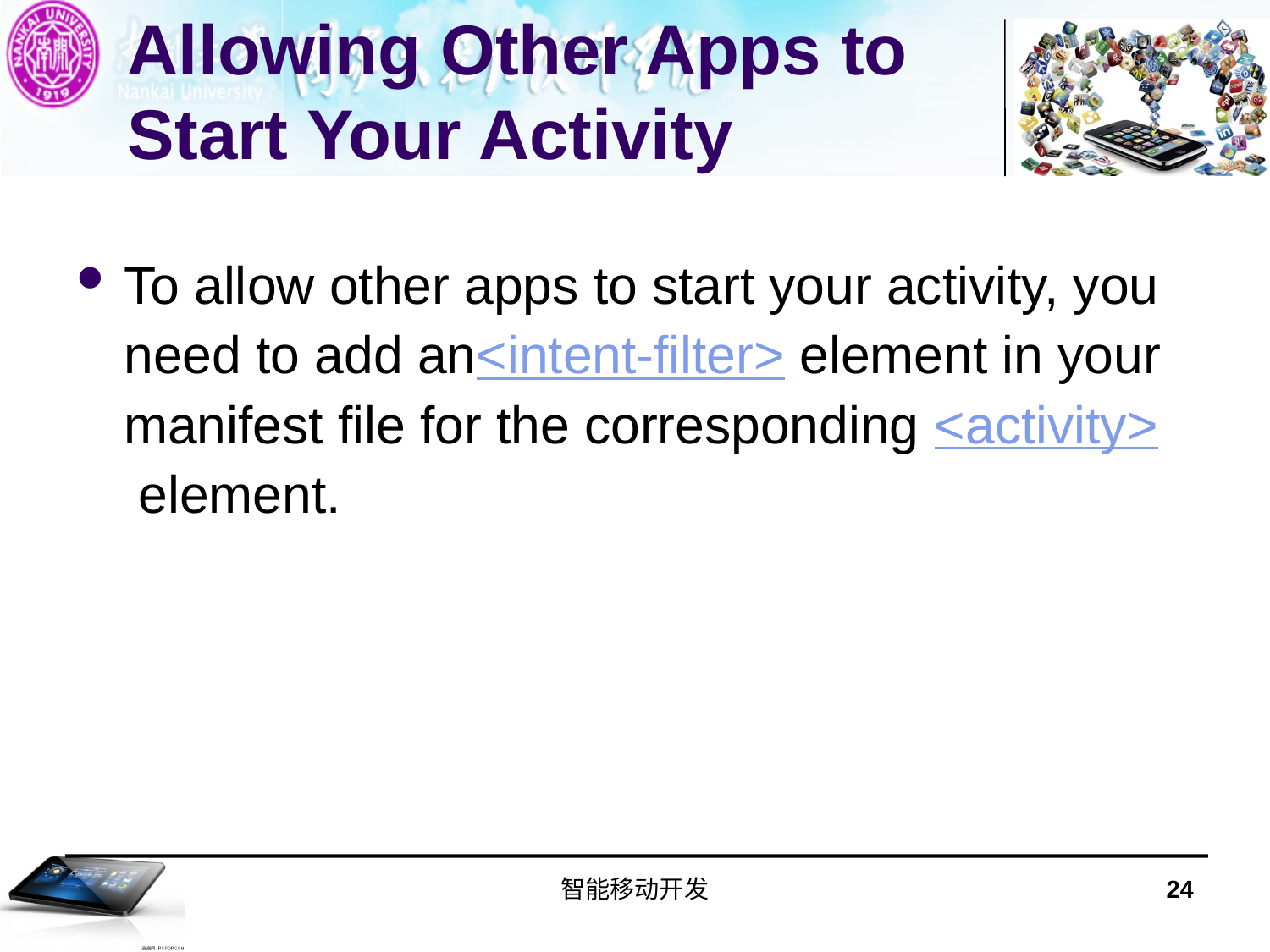

# Allowing Other Apps to Start Your Activity
To allow other apps to start your activity, you need to add an<intent-filter> element in your manifest file for the corresponding <activity> element.
智能移动开发
24